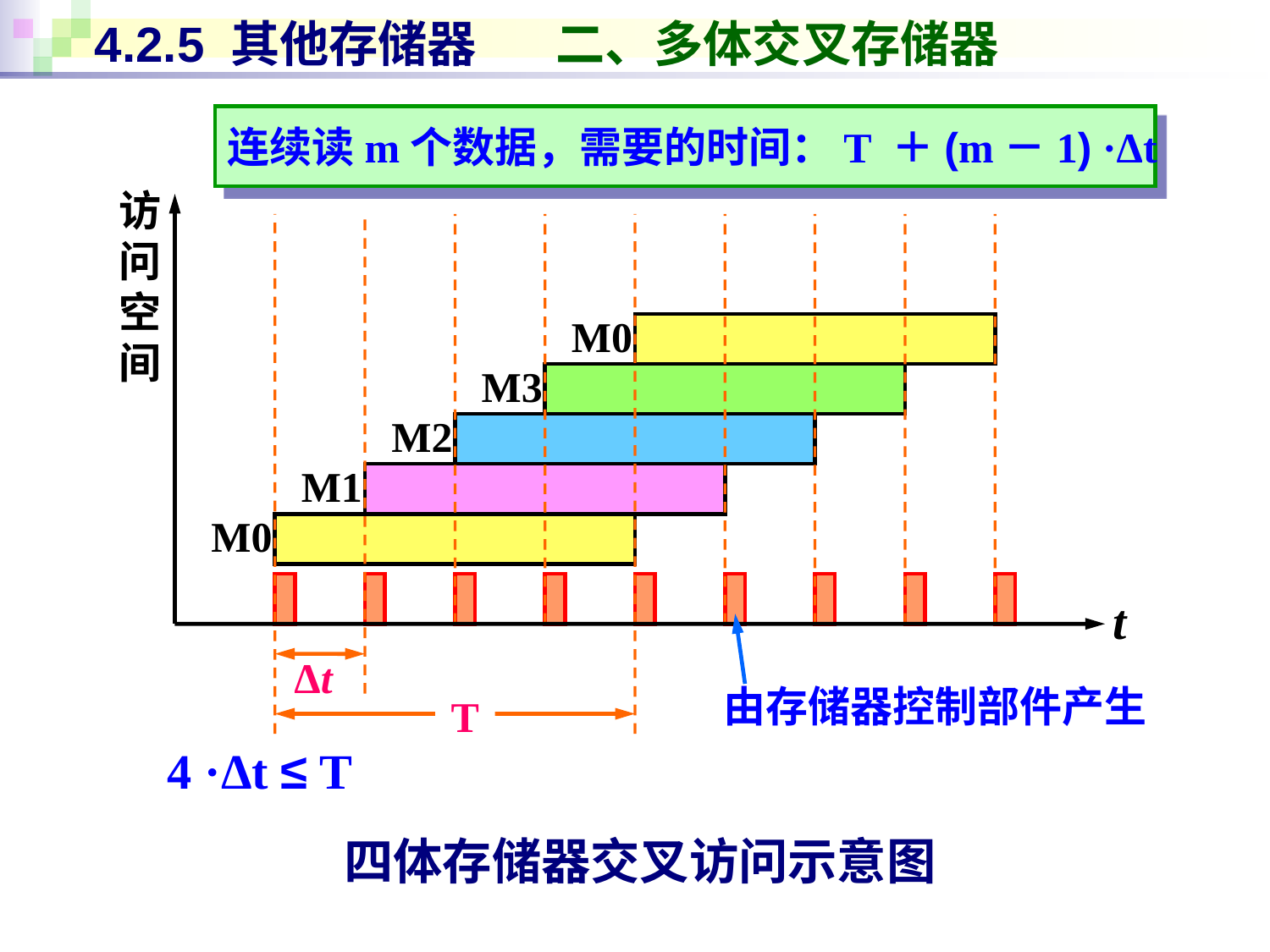

# 4.2.5 其他存储器       二、多体交叉存储器
连续读m个数据，需要的时间：T ＋(m－1) ·Δt
访问空间

M0

M3

M2

M1

M0

t

Δt

由存储器控制部件产生
T

4 ·Δt ≤ T
四体存储器交叉访问示意图
76